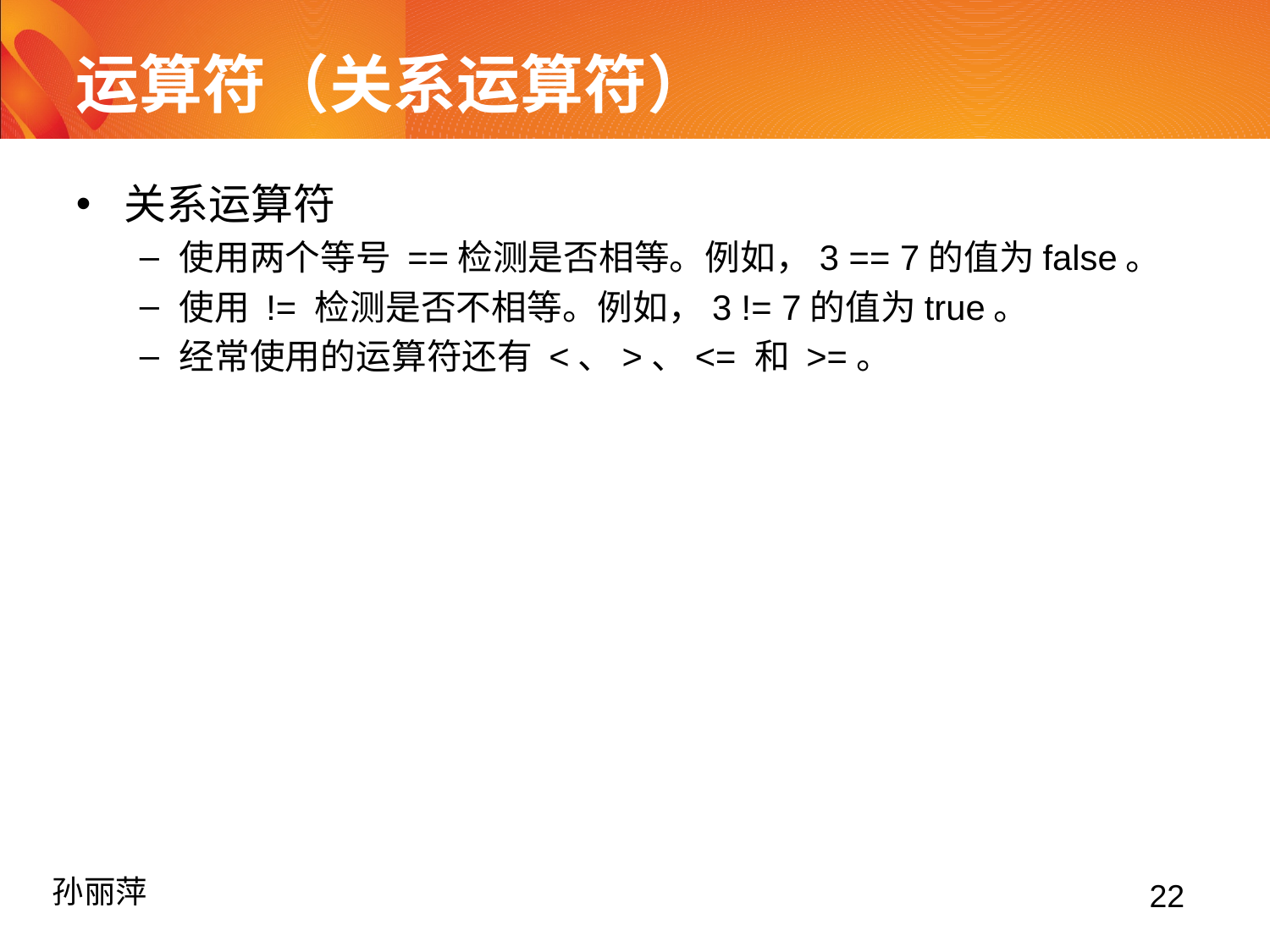

# 运算符（关系运算符）
关系运算符
使用两个等号 ==检测是否相等。例如，3 == 7的值为false。
使用 != 检测是否不相等。例如，3 != 7的值为true。
经常使用的运算符还有 <、>、<= 和 >=。